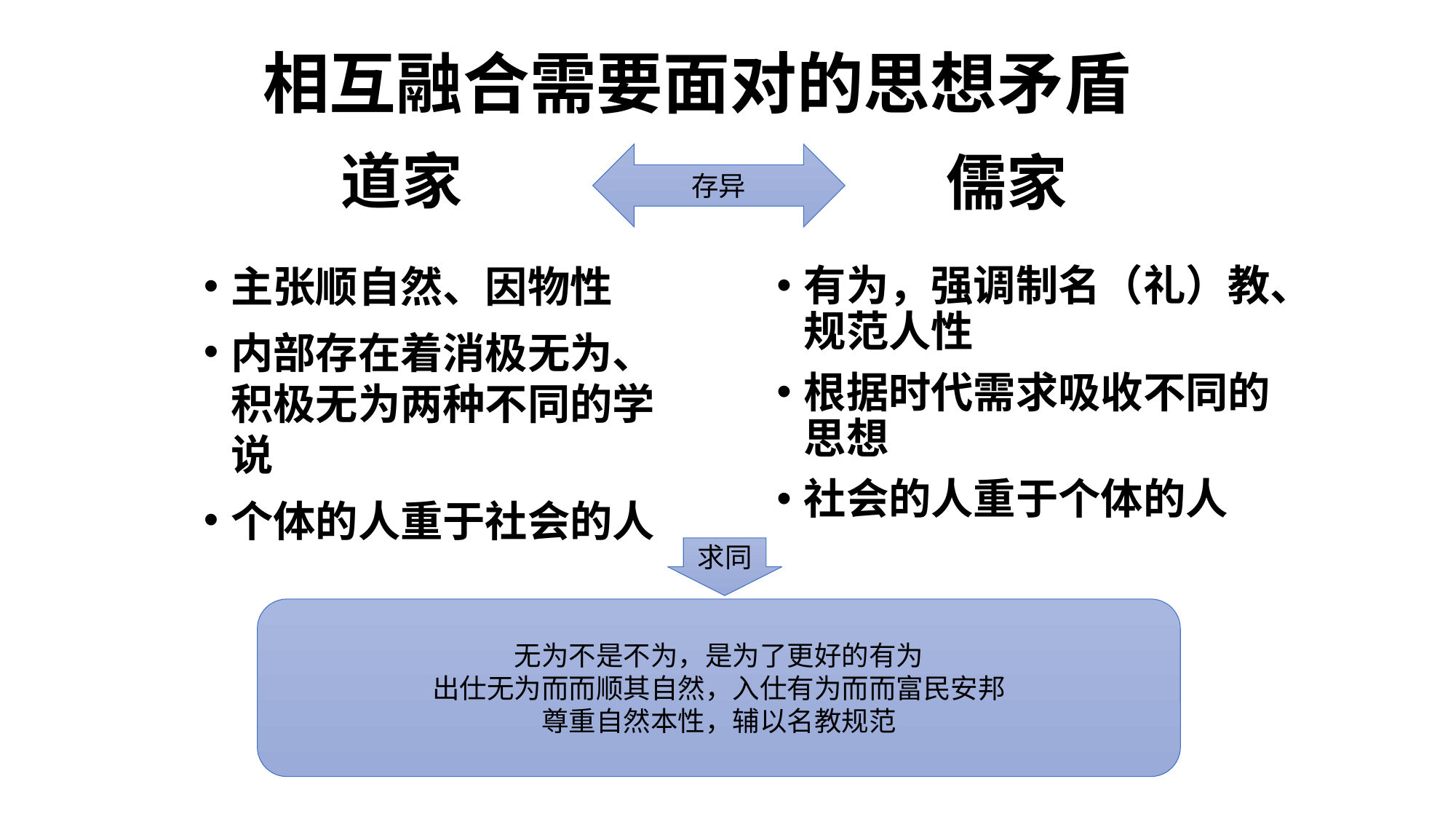

# 相互融合需要面对的思想矛盾
              道家
              儒家
存异
主张顺自然、因物性
内部存在着消极无为、积极无为两种不同的学说
个体的人重于社会的人
有为，强调制名（礼）教、规范人性
根据时代需求吸收不同的思想
社会的人重于个体的人
求同
无为不是不为，是为了更好的有为
出仕无为而而顺其自然，入仕有为而而富民安邦
尊重自然本性，辅以名教规范